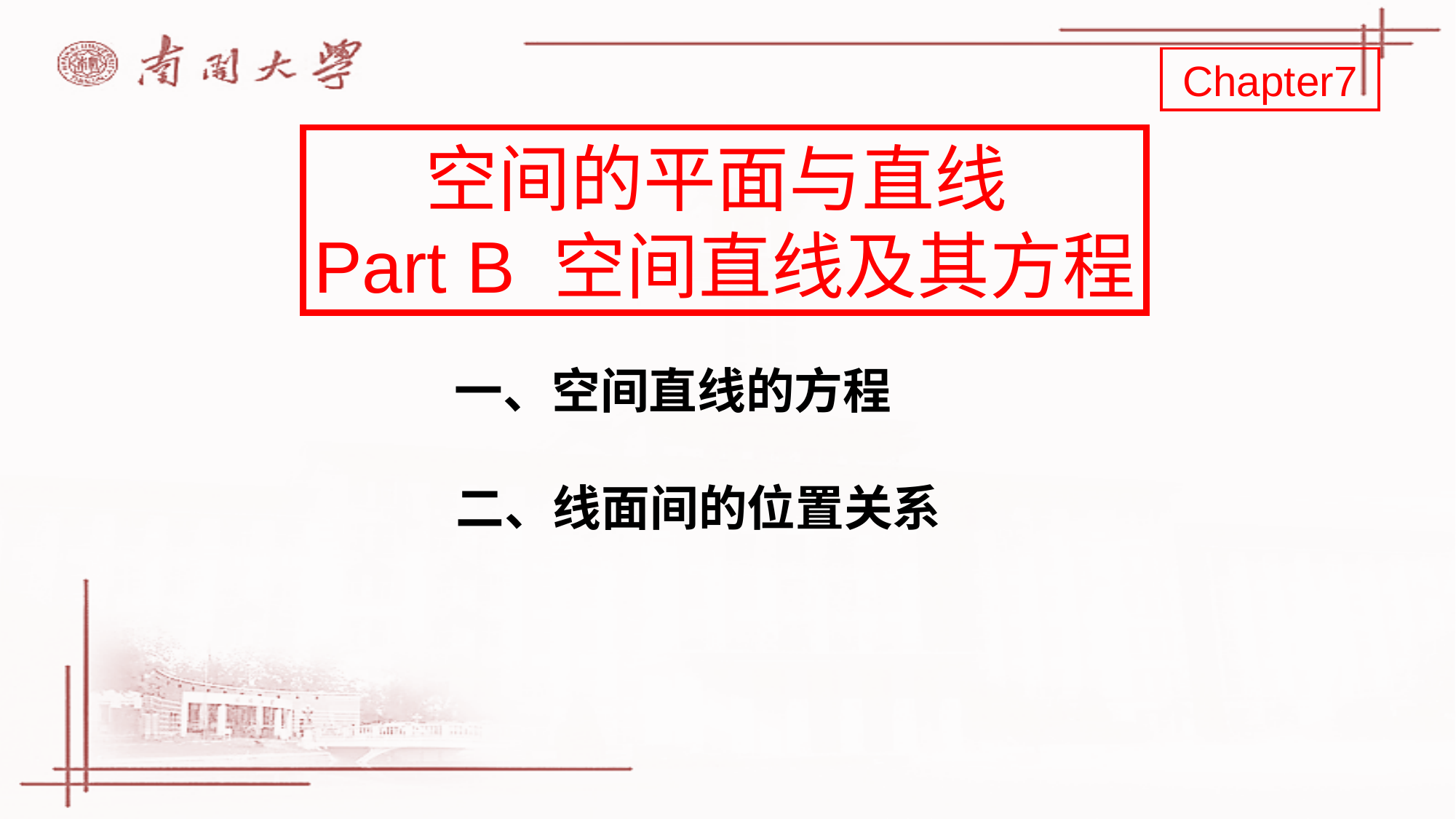

Chapter7
空间的平面与直线
Part B 空间直线及其方程
一、空间直线的方程

二、线面间的位置关系